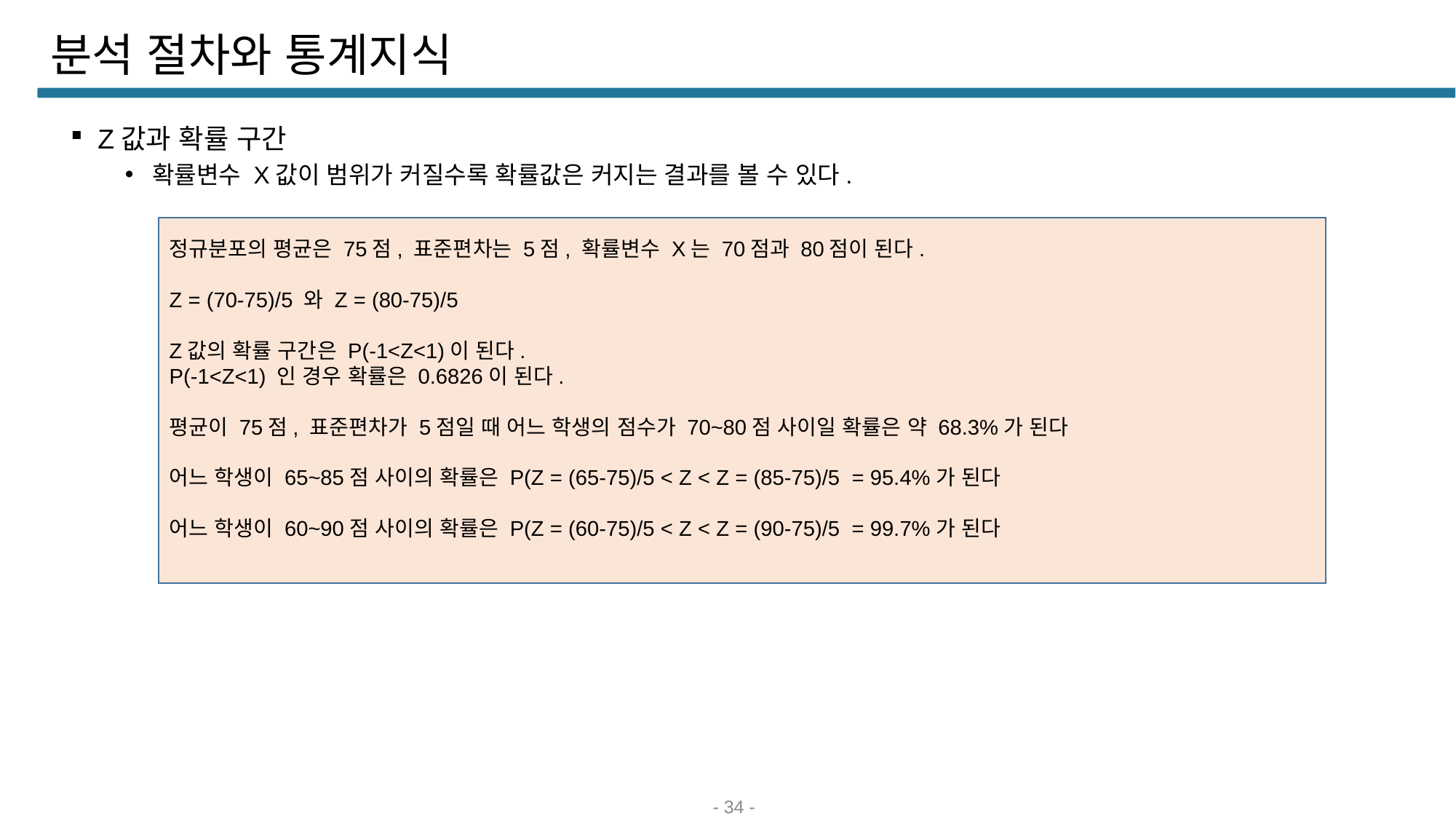

# 분석 절차와 통계지식
Z값과 확률 구간
확률변수 X값이 범위가 커질수록 확률값은 커지는 결과를 볼 수 있다.

정규분포의 평균은 75점, 표준편차는 5점, 확률변수 X는 70점과 80점이 된다.

Z = (70-75)/5 와 Z = (80-75)/5

Z값의 확률 구간은 P(-1<Z<1)이 된다.
P(-1<Z<1) 인 경우 확률은 0.6826이 된다.

평균이 75점, 표준편차가 5점일 때 어느 학생의 점수가 70~80점 사이일 확률은 약 68.3%가 된다

어느 학생이 65~85점 사이의 확률은 P(Z = (65-75)/5 < Z < Z = (85-75)/5  = 95.4%가 된다

어느 학생이 60~90점 사이의 확률은 P(Z = (60-75)/5 < Z < Z = (90-75)/5  = 99.7%가 된다

- 34 -